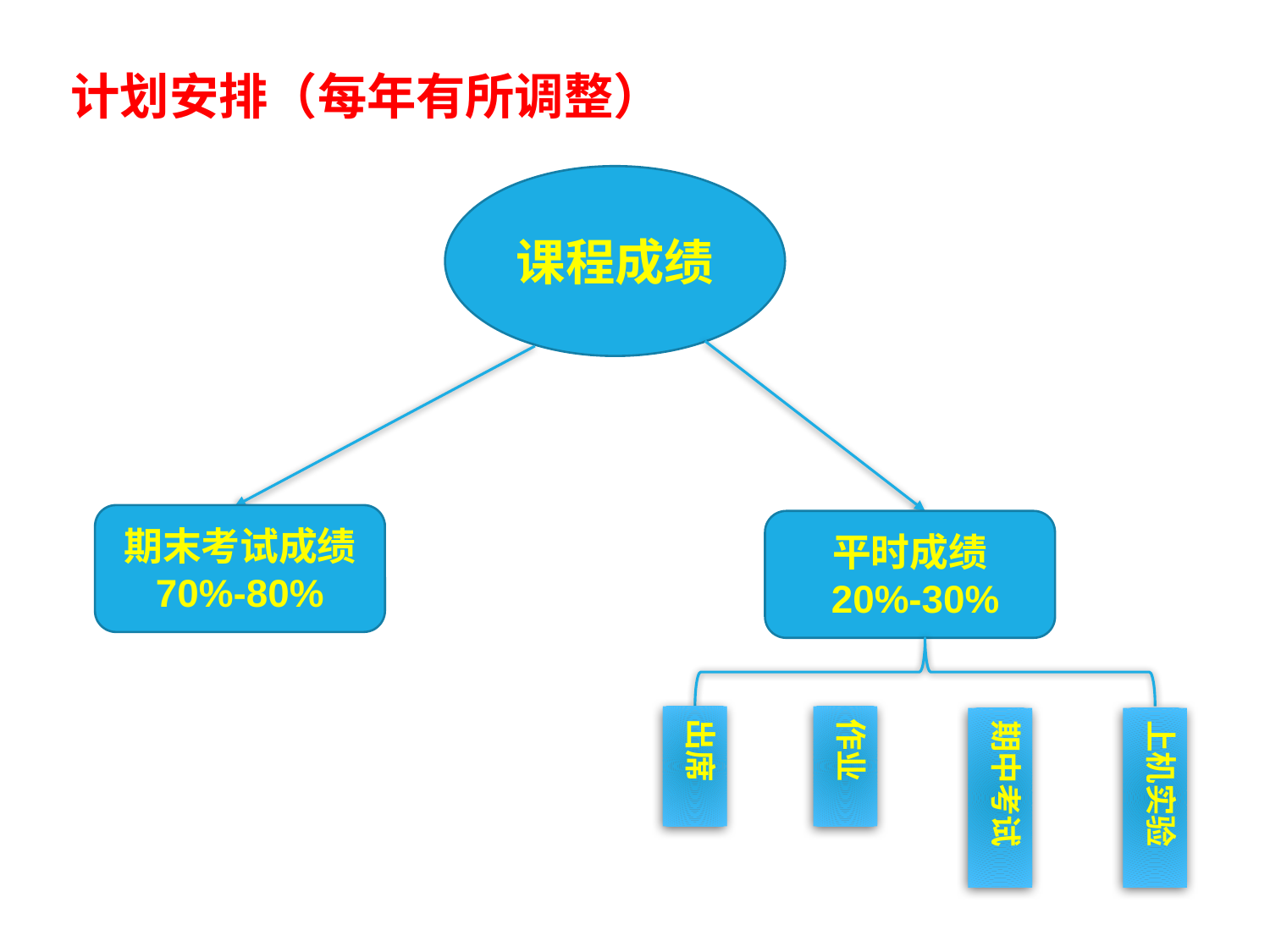

计划安排（每年有所调整）
课程成绩

期末考试成绩 70%-80%
平时成绩
 20%-30%
出席
作业
期中考试
上机实验